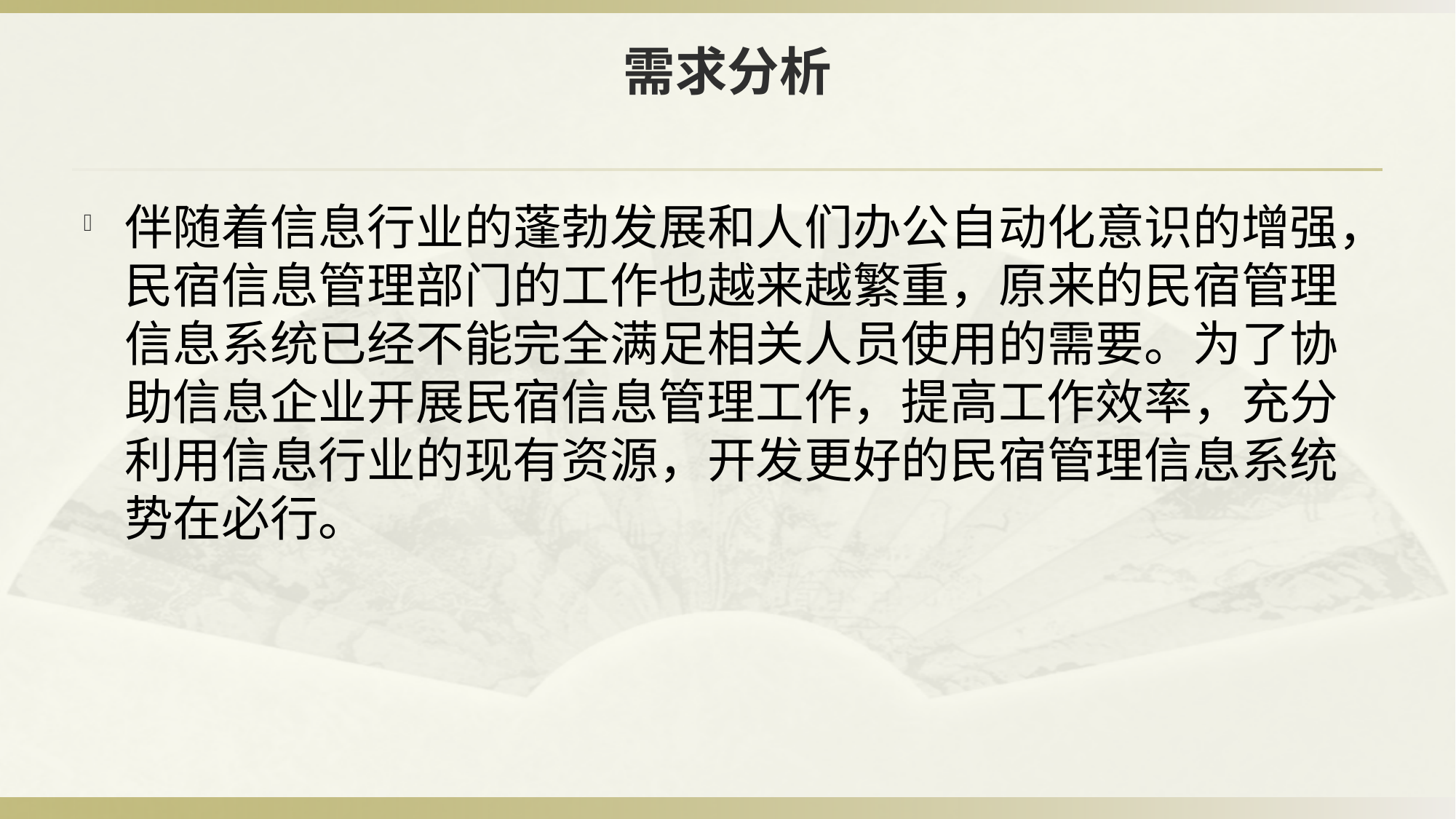

# 需求分析
伴随着信息行业的蓬勃发展和人们办公自动化意识的增强，民宿信息管理部门的工作也越来越繁重，原来的民宿管理信息系统已经不能完全满足相关人员使用的需要。为了协助信息企业开展民宿信息管理工作，提高工作效率，充分利用信息行业的现有资源，开发更好的民宿管理信息系统势在必行。